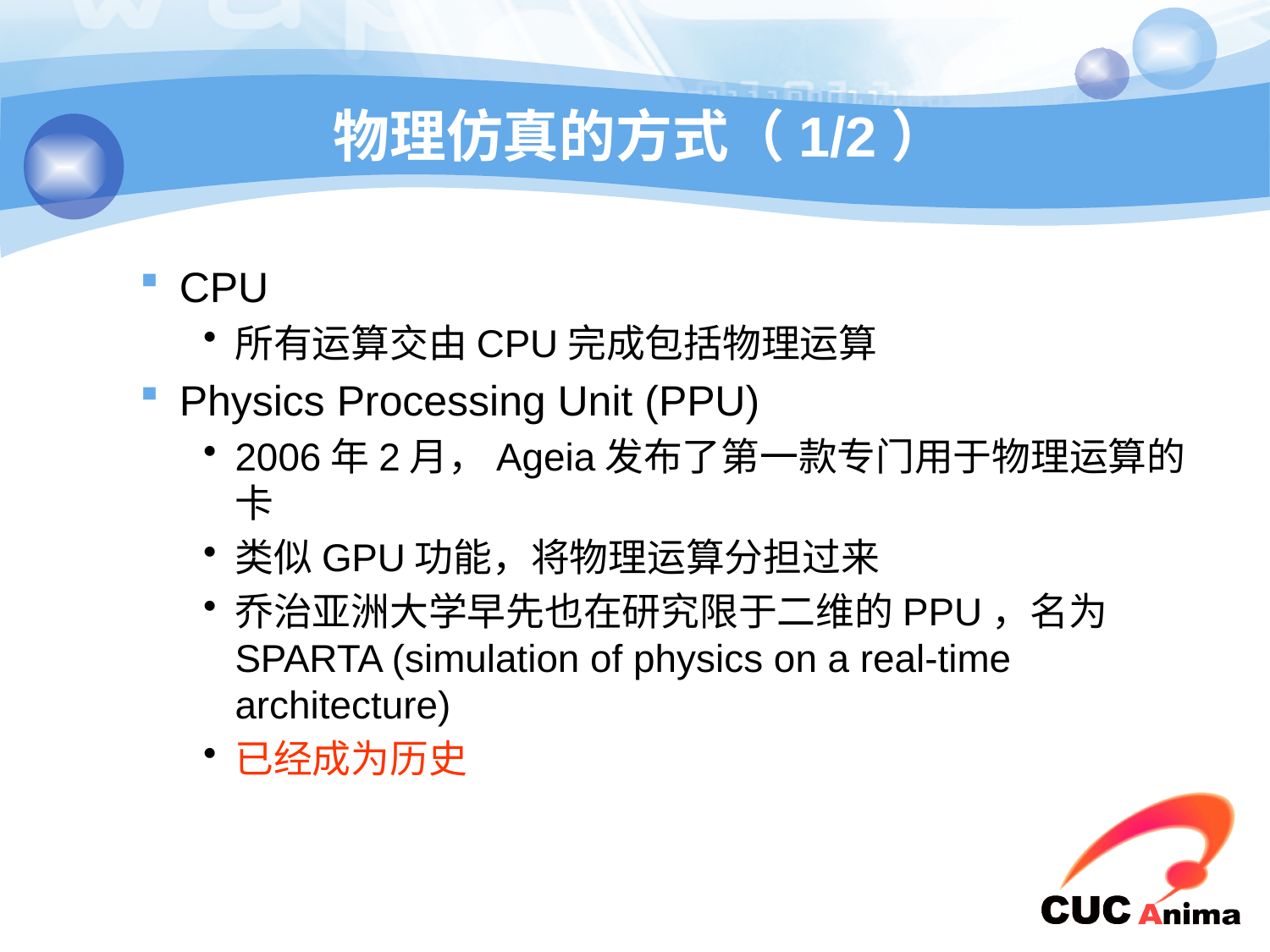

# 物理仿真的方式（1/2）
CPU
所有运算交由CPU完成包括物理运算
Physics Processing Unit (PPU)
2006年2月，Ageia发布了第一款专门用于物理运算的卡
类似GPU功能，将物理运算分担过来
乔治亚洲大学早先也在研究限于二维的PPU，名为SPARTA (simulation of physics on a real-time architecture)
已经成为历史